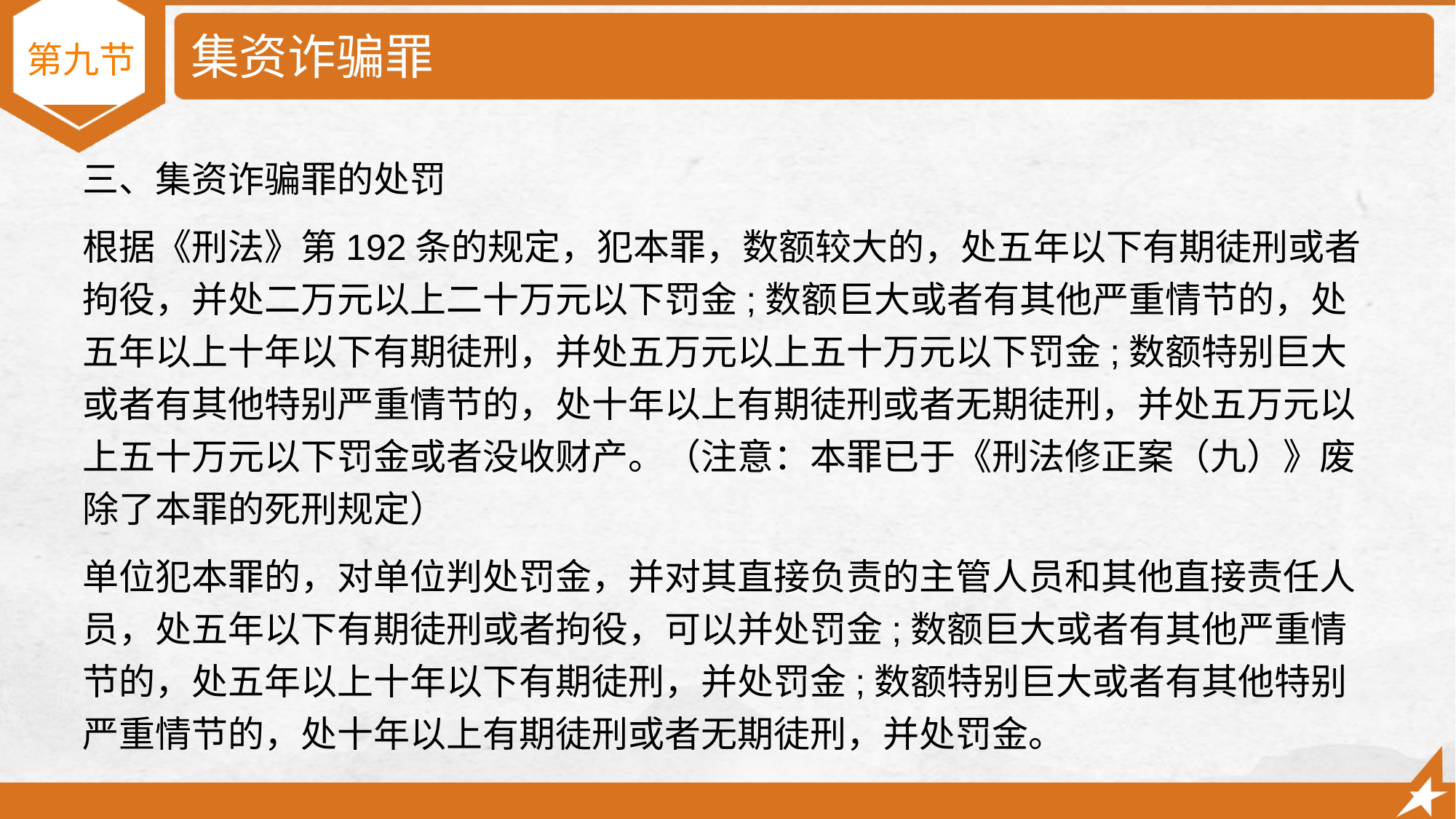

# 集资诈骗罪
第九节
三、集资诈骗罪的处罚
根据《刑法》第192条的规定，犯本罪，数额较大的，处五年以下有期徒刑或者拘役，并处二万元以上二十万元以下罚金;数额巨大或者有其他严重情节的，处五年以上十年以下有期徒刑，并处五万元以上五十万元以下罚金;数额特别巨大或者有其他特别严重情节的，处十年以上有期徒刑或者无期徒刑，并处五万元以上五十万元以下罚金或者没收财产。（注意：本罪已于《刑法修正案（九）》废除了本罪的死刑规定）
单位犯本罪的，对单位判处罚金，并对其直接负责的主管人员和其他直接责任人员，处五年以下有期徒刑或者拘役，可以并处罚金;数额巨大或者有其他严重情节的，处五年以上十年以下有期徒刑，并处罚金;数额特别巨大或者有其他特别严重情节的，处十年以上有期徒刑或者无期徒刑，并处罚金。